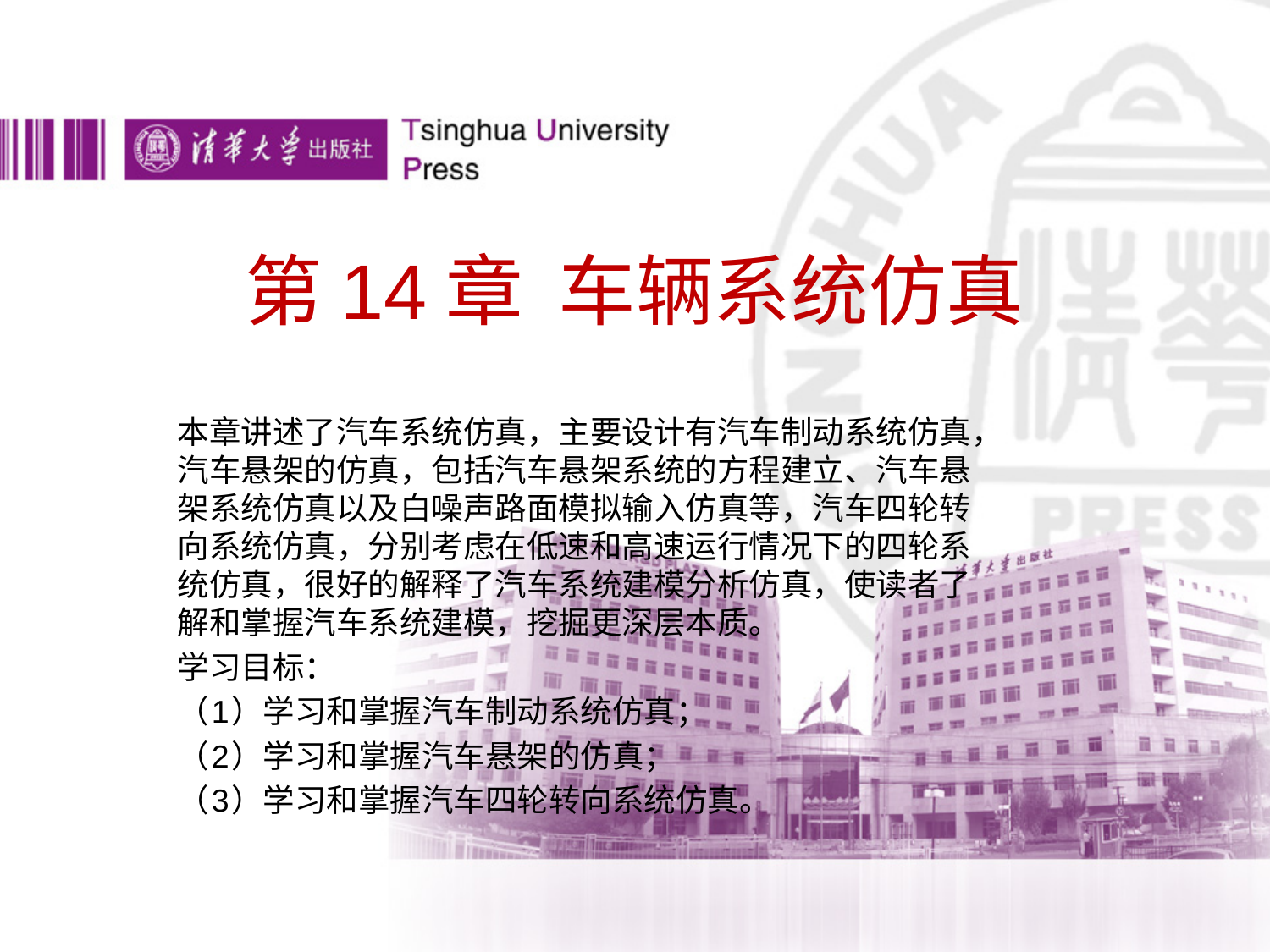

# 第14章  车辆系统仿真
本章讲述了汽车系统仿真，主要设计有汽车制动系统仿真，汽车悬架的仿真，包括汽车悬架系统的方程建立、汽车悬架系统仿真以及白噪声路面模拟输入仿真等，汽车四轮转向系统仿真，分别考虑在低速和高速运行情况下的四轮系统仿真，很好的解释了汽车系统建模分析仿真，使读者了解和掌握汽车系统建模，挖掘更深层本质。
学习目标：
（1）学习和掌握汽车制动系统仿真；
（2）学习和掌握汽车悬架的仿真；
（3）学习和掌握汽车四轮转向系统仿真。